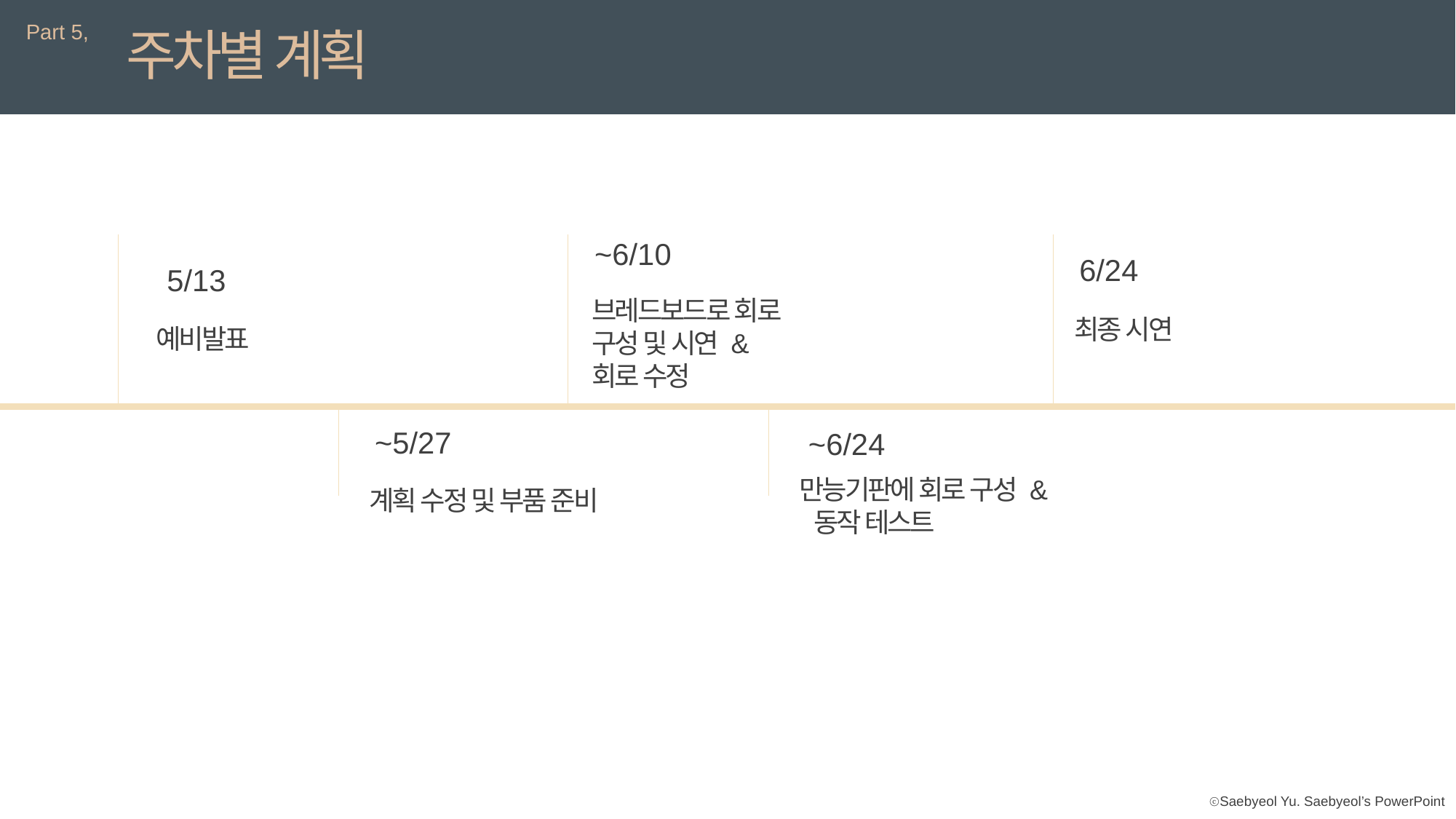

Part 5,
주차별 계획
~6/10
6/24
5/13
브레드보드로 회로 구성 및 시연 & 회로 수정
최종 시연
예비발표
~5/27
~6/24
만능기판에 회로 구성 &
 동작 테스트
계획 수정 및 부품 준비